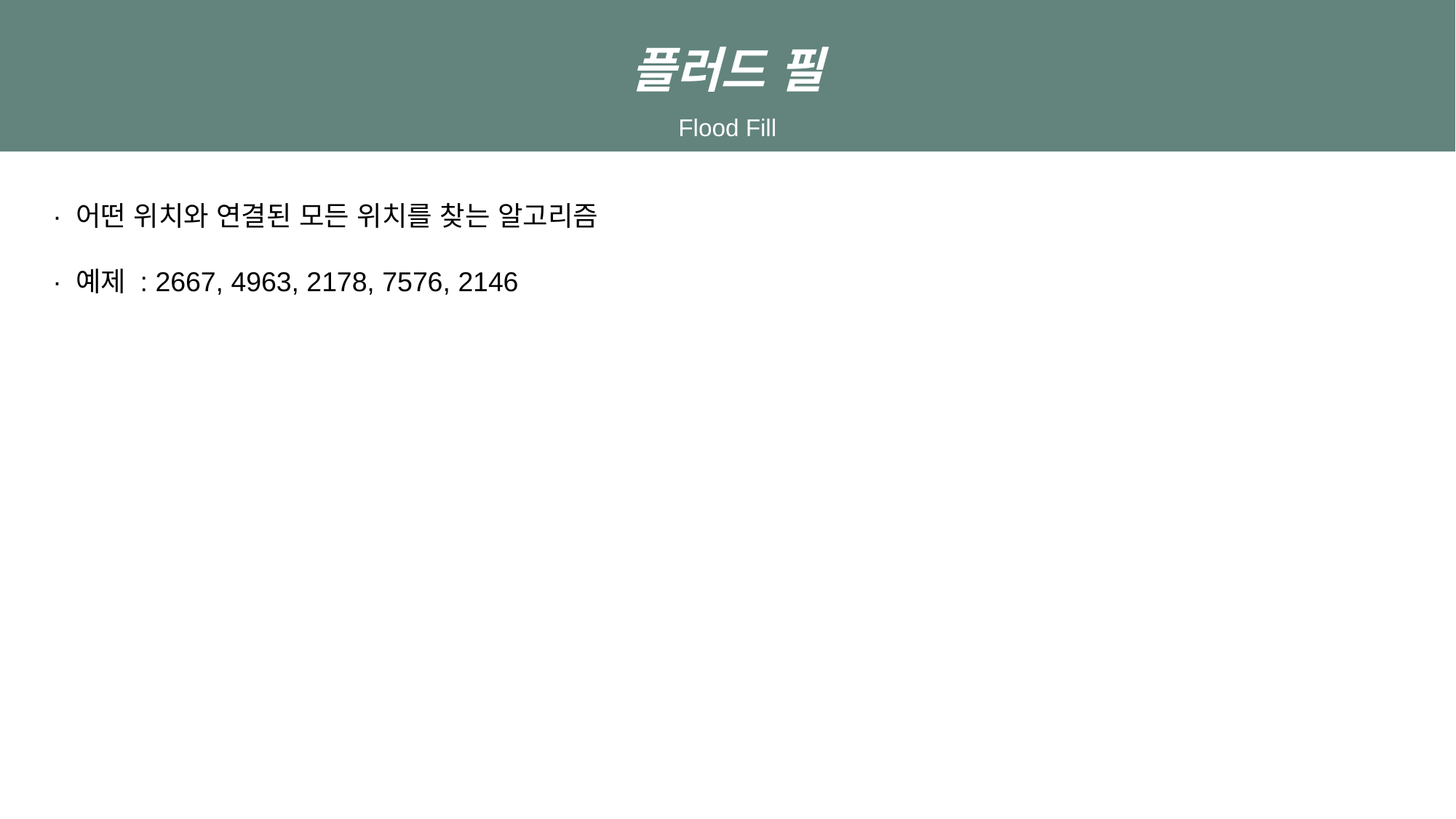

플러드 필
Flood Fill
· 어떤 위치와 연결된 모든 위치를 찾는 알고리즘

· 예제 : 2667, 4963, 2178, 7576, 2146